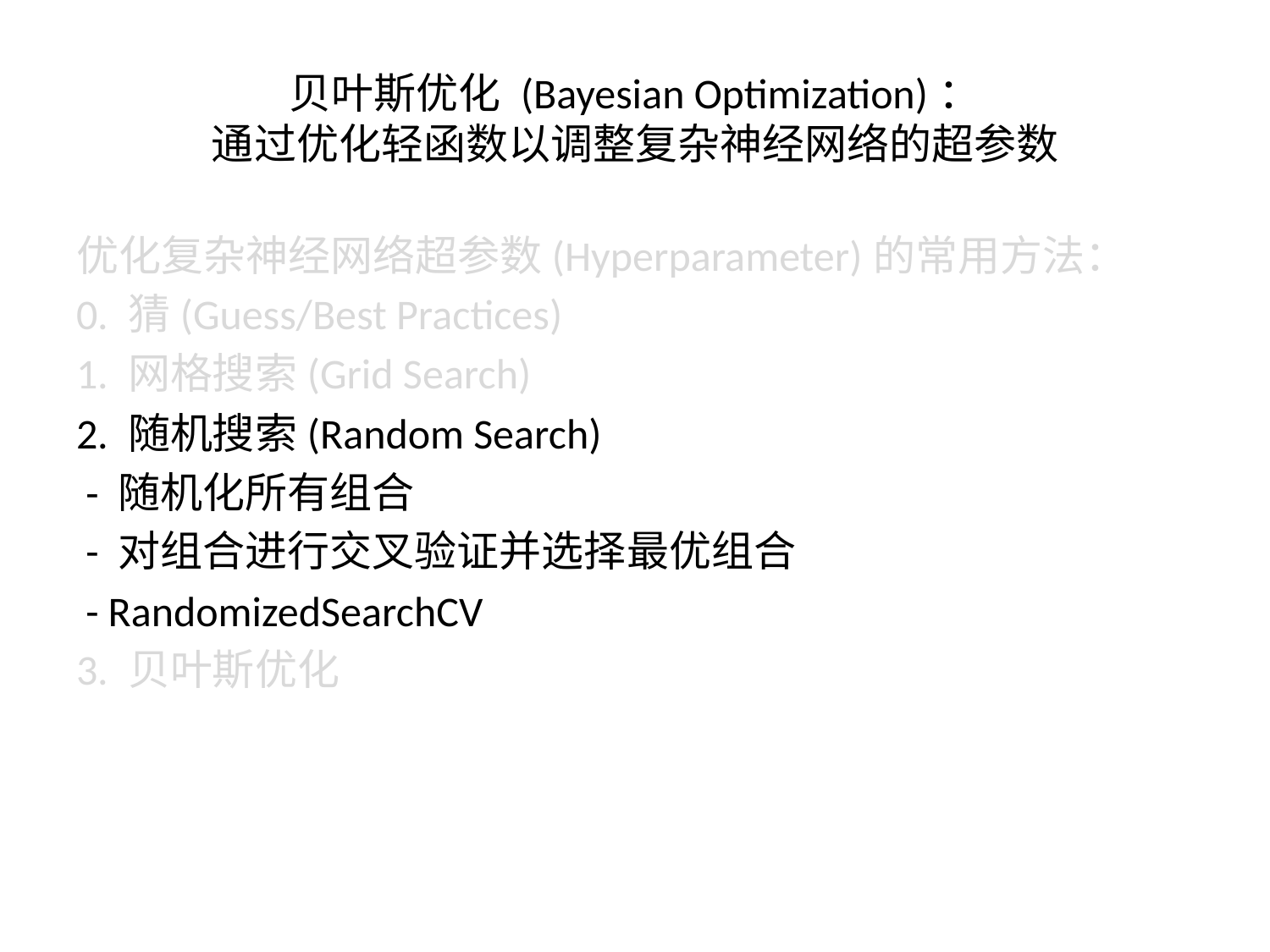

# 贝叶斯优化 (Bayesian Optimization)： 通过优化轻函数以调整复杂神经网络的超参数
优化复杂神经网络超参数(Hyperparameter)的常用方法：
0. 猜(Guess/Best Practices)
1. 网格搜索(Grid Search)
2. 随机搜索(Random Search)
 - 随机化所有组合
 - 对组合进行交叉验证并选择最优组合
 - RandomizedSearchCV
3. 贝叶斯优化